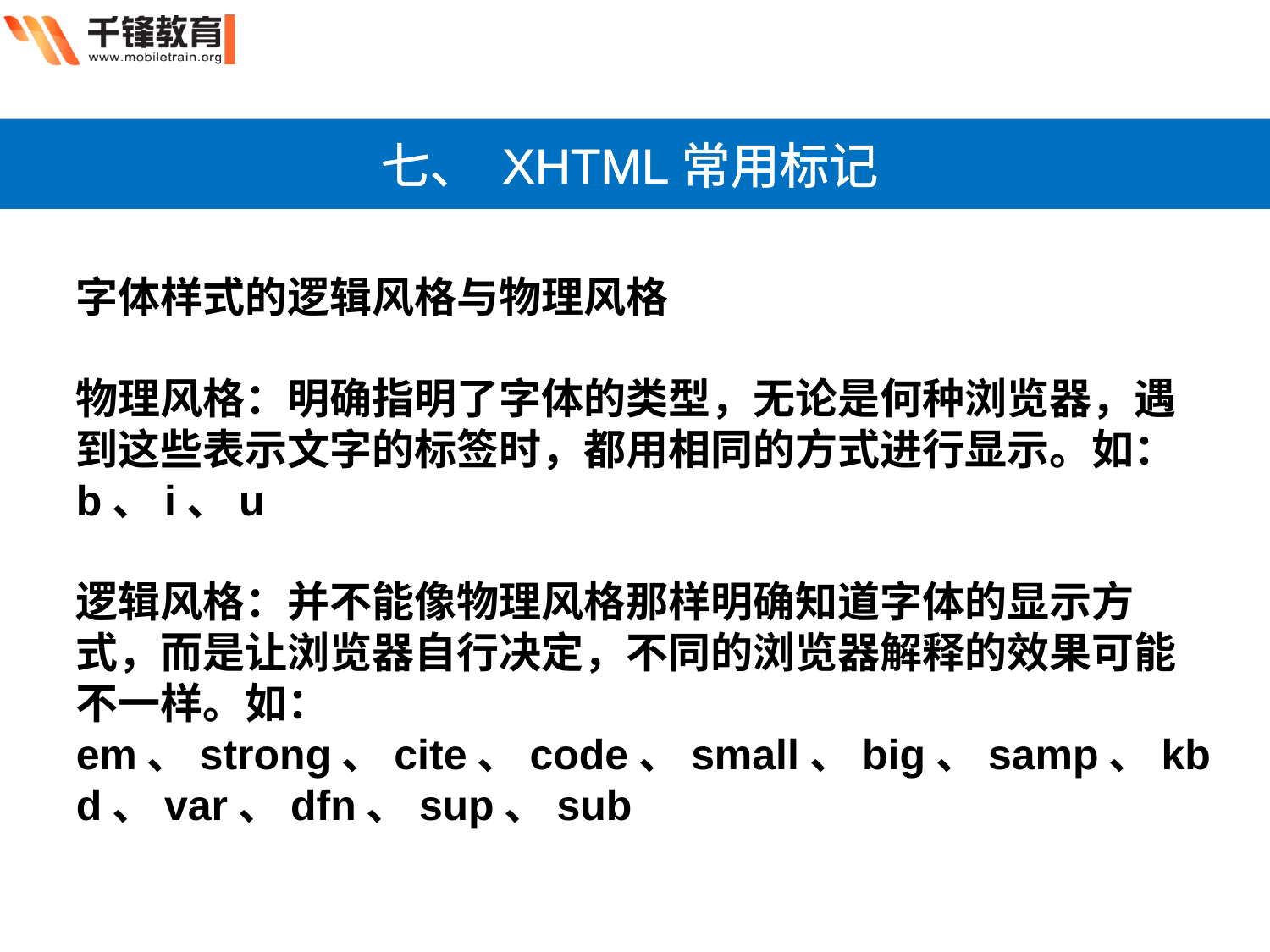

七、 XHTML常用标记
字体样式的逻辑风格与物理风格

物理风格：明确指明了字体的类型，无论是何种浏览器，遇到这些表示文字的标签时，都用相同的方式进行显示。如：b、i、u

逻辑风格：并不能像物理风格那样明确知道字体的显示方式，而是让浏览器自行决定，不同的浏览器解释的效果可能不一样。如：em、strong、cite、code、small、big、samp、kbd、var、dfn、sup、sub